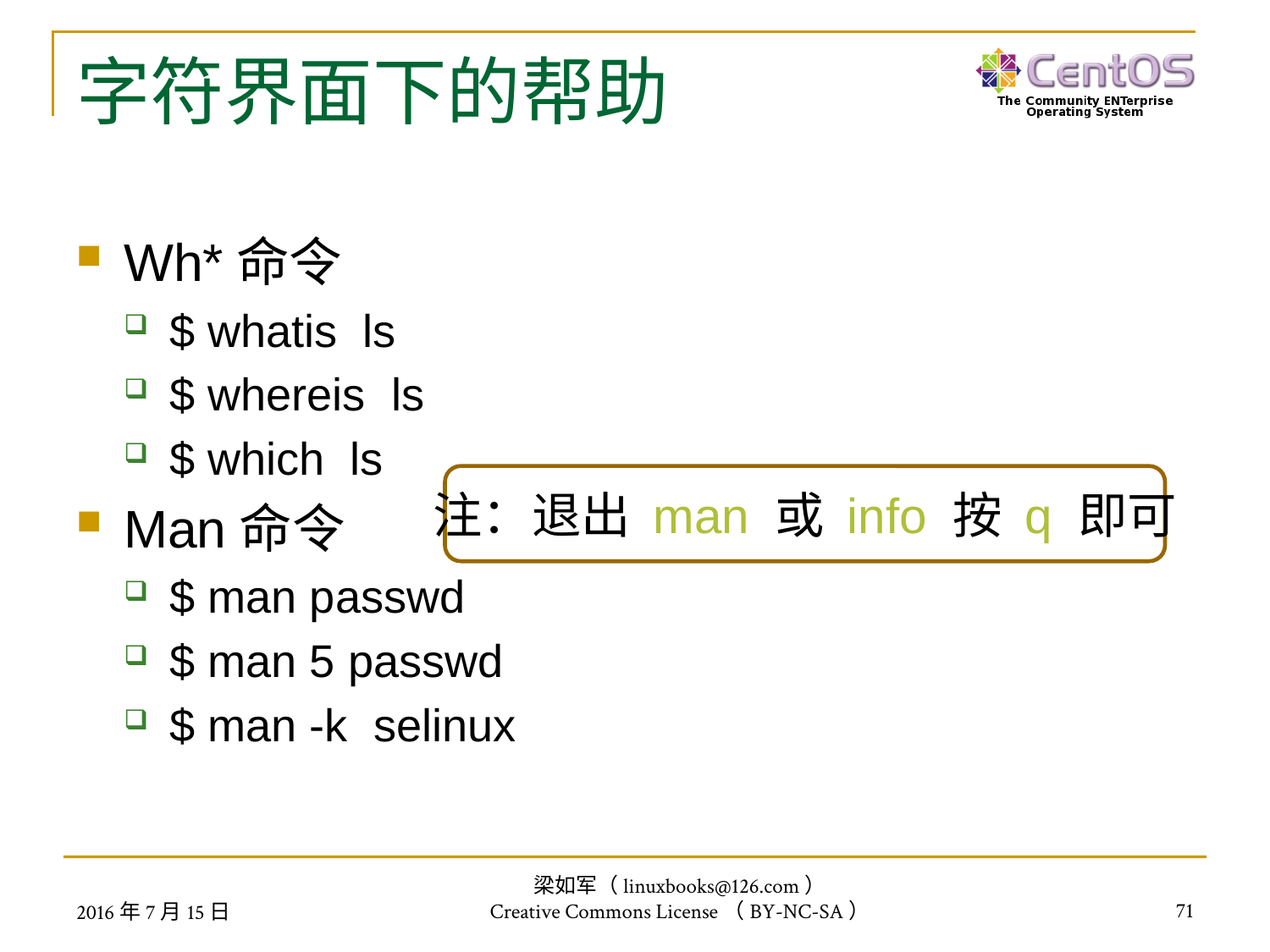

# 字符界面下的帮助
Wh*命令
$ whatis  ls
$ whereis  ls
$ which  ls
Man命令
$ man passwd
$ man 5 passwd
$ man -k  selinux
注：退出 man 或 info 按 q 即可
梁如军（linuxbooks@126.com）
Creative Commons License（BY-NC-SA）
2016年7月15日
71